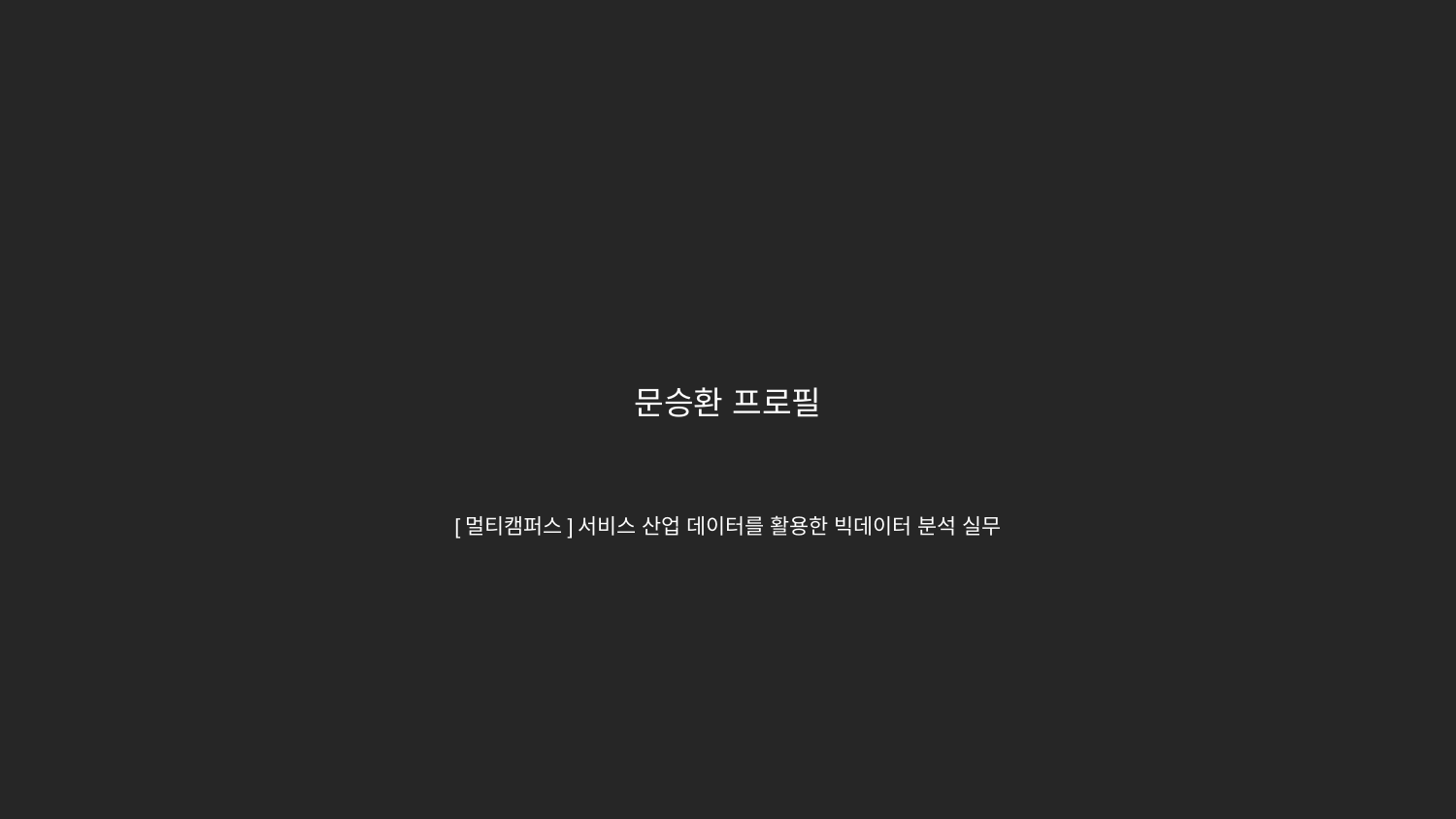

문승환 프로필
[멀티캠퍼스]서비스 산업 데이터를 활용한 빅데이터 분석 실무